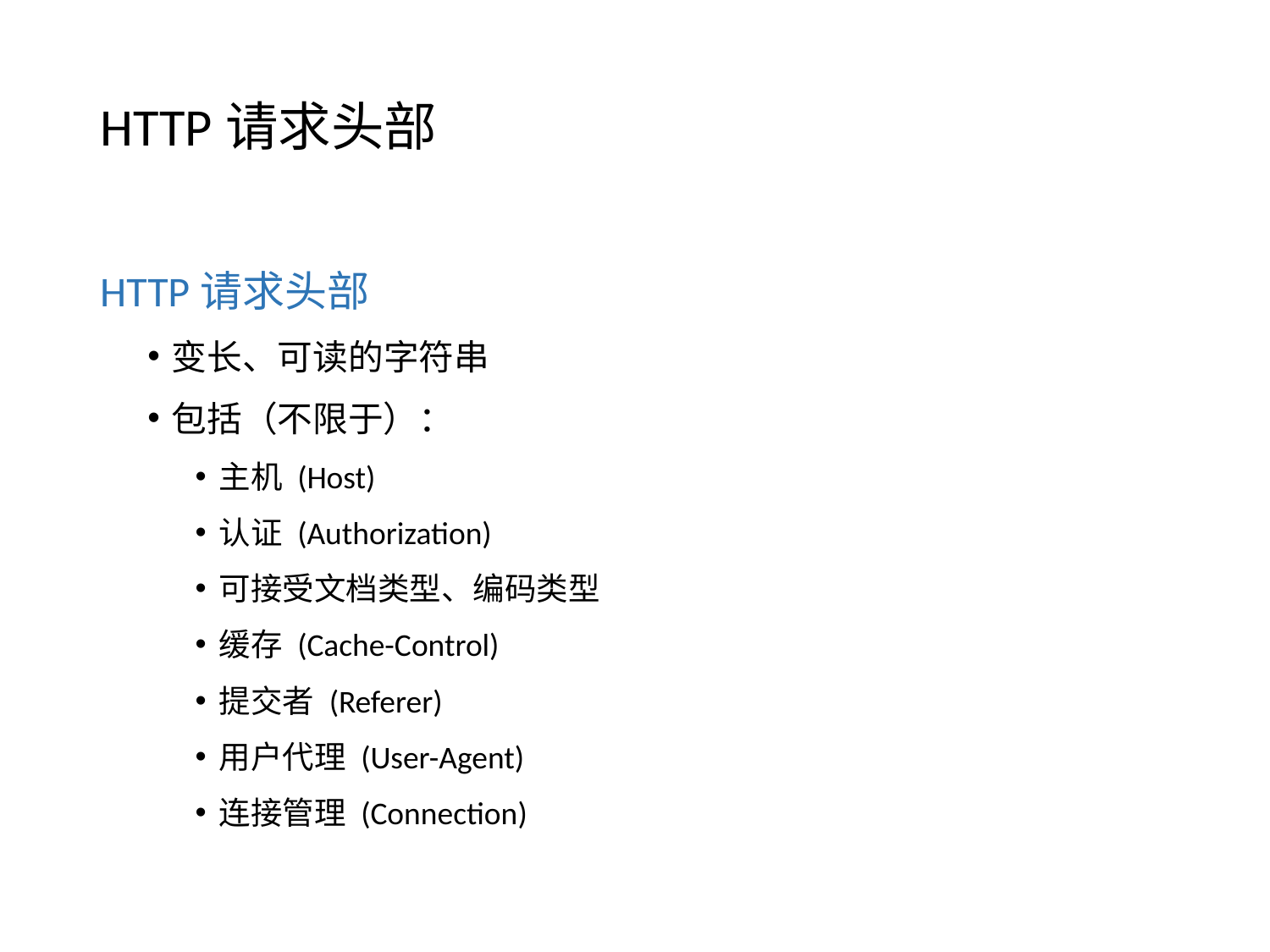

# HTTP请求头部
HTTP请求头部
变长、可读的字符串
包括（不限于）：
主机 (Host)
认证 (Authorization)
可接受文档类型、编码类型
缓存 (Cache-Control)
提交者 (Referer)
用户代理 (User-Agent)
连接管理 (Connection)
20